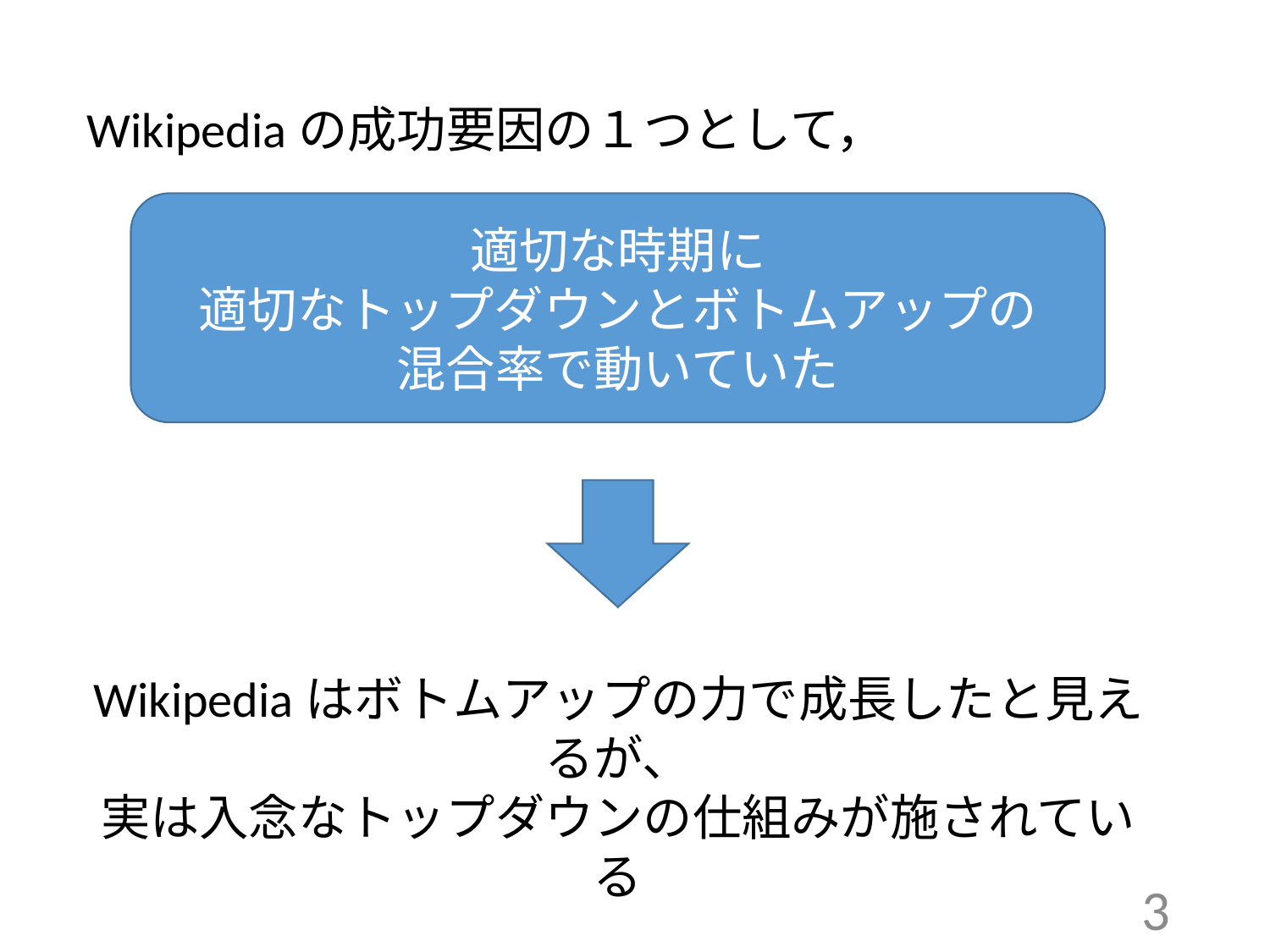

Wikipediaの成功要因の１つとして，
適切な時期に
適切なトップダウンとボトムアップの
混合率で動いていた

Wikipediaはボトムアップの力で成長したと見えるが、
実は入念なトップダウンの仕組みが施されている
3